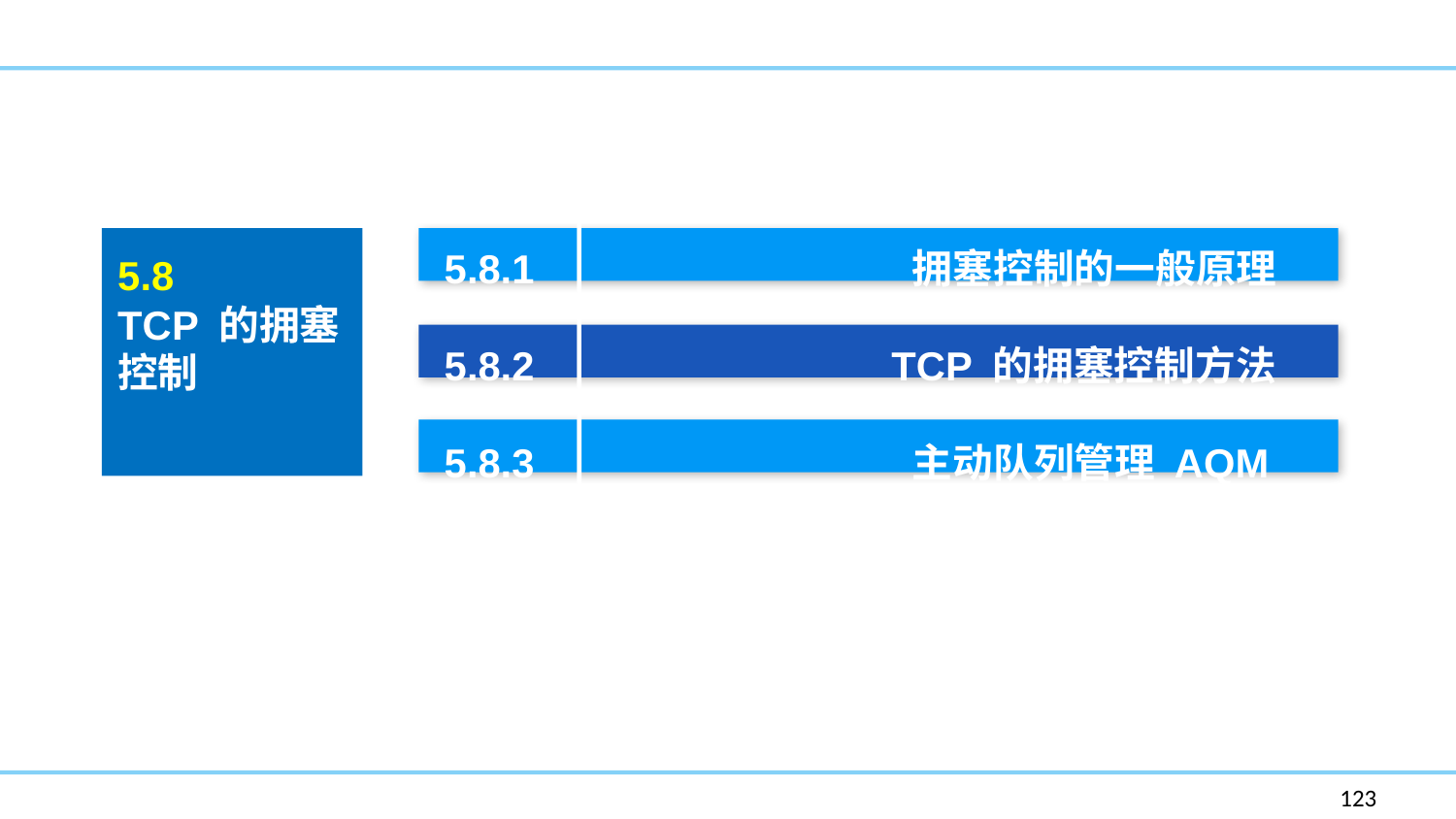

5.8.1                                 拥塞控制的一般原理
5.8.2                                TCP 的拥塞控制方法
5.8.3                                 主动队列管理 AQM

5.8
TCP 的拥塞控制

123